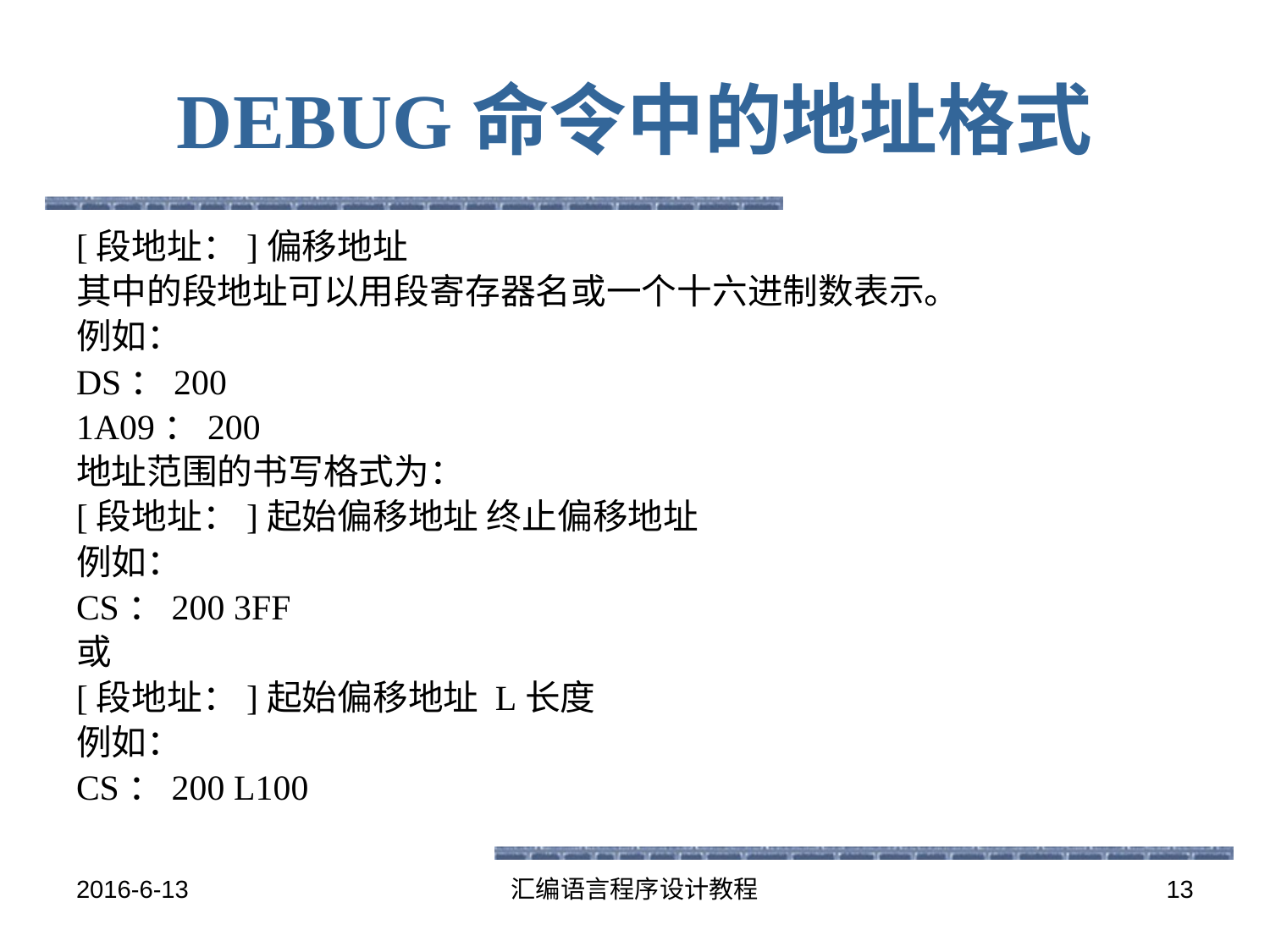

# DEBUG命令中的地址格式
[段地址：]偏移地址
其中的段地址可以用段寄存器名或一个十六进制数表示。
例如：
DS：200
1A09：200
地址范围的书写格式为：
[段地址：]起始偏移地址 终止偏移地址
例如：
CS：200 3FF
或
[段地址：]起始偏移地址 L长度
例如：
CS：200 L100
2016-6-13
汇编语言程序设计教程
13